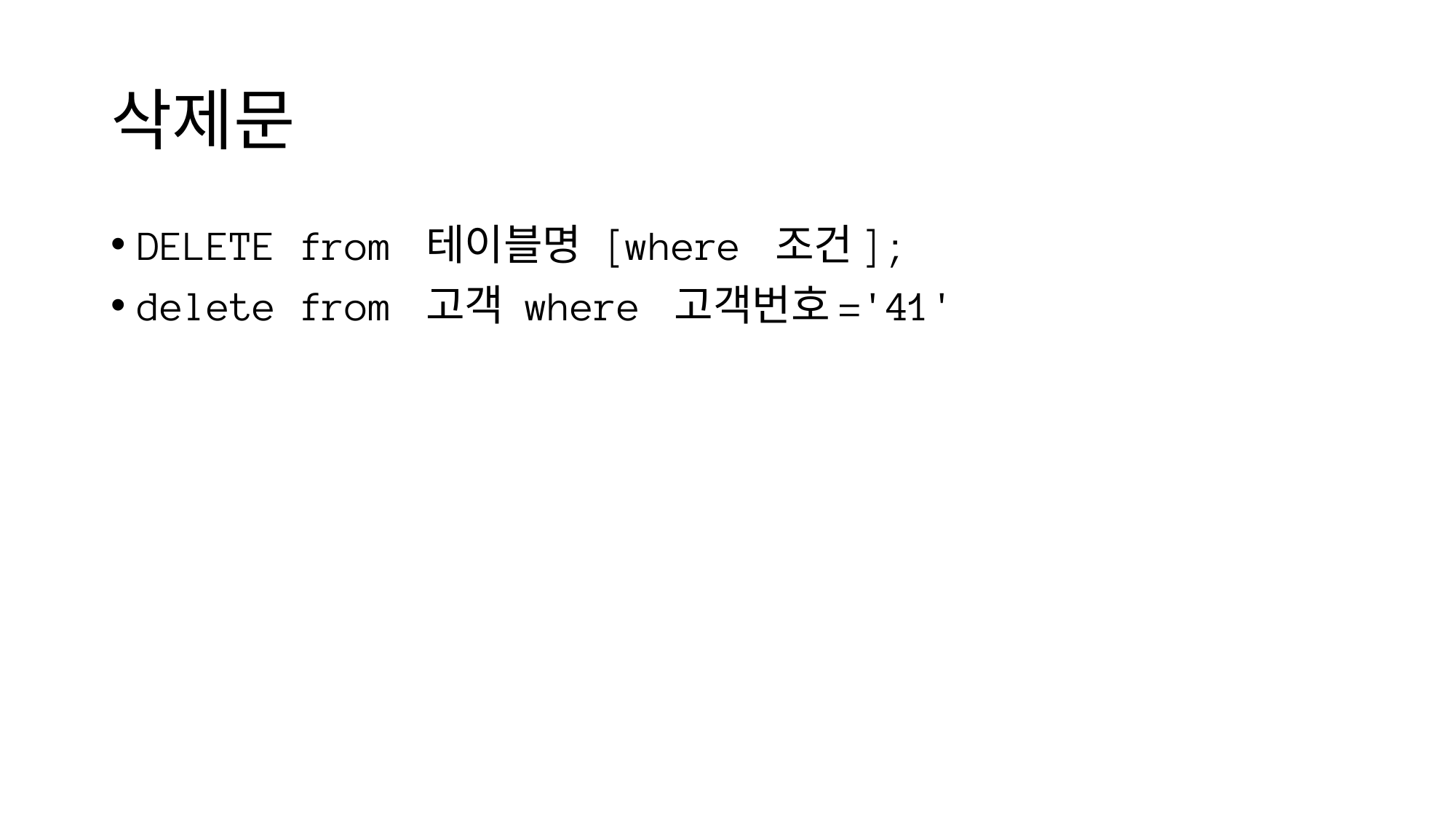

# 삭제문
DELETE from 테이블명 [where 조건];
delete from 고객 where 고객번호='41'